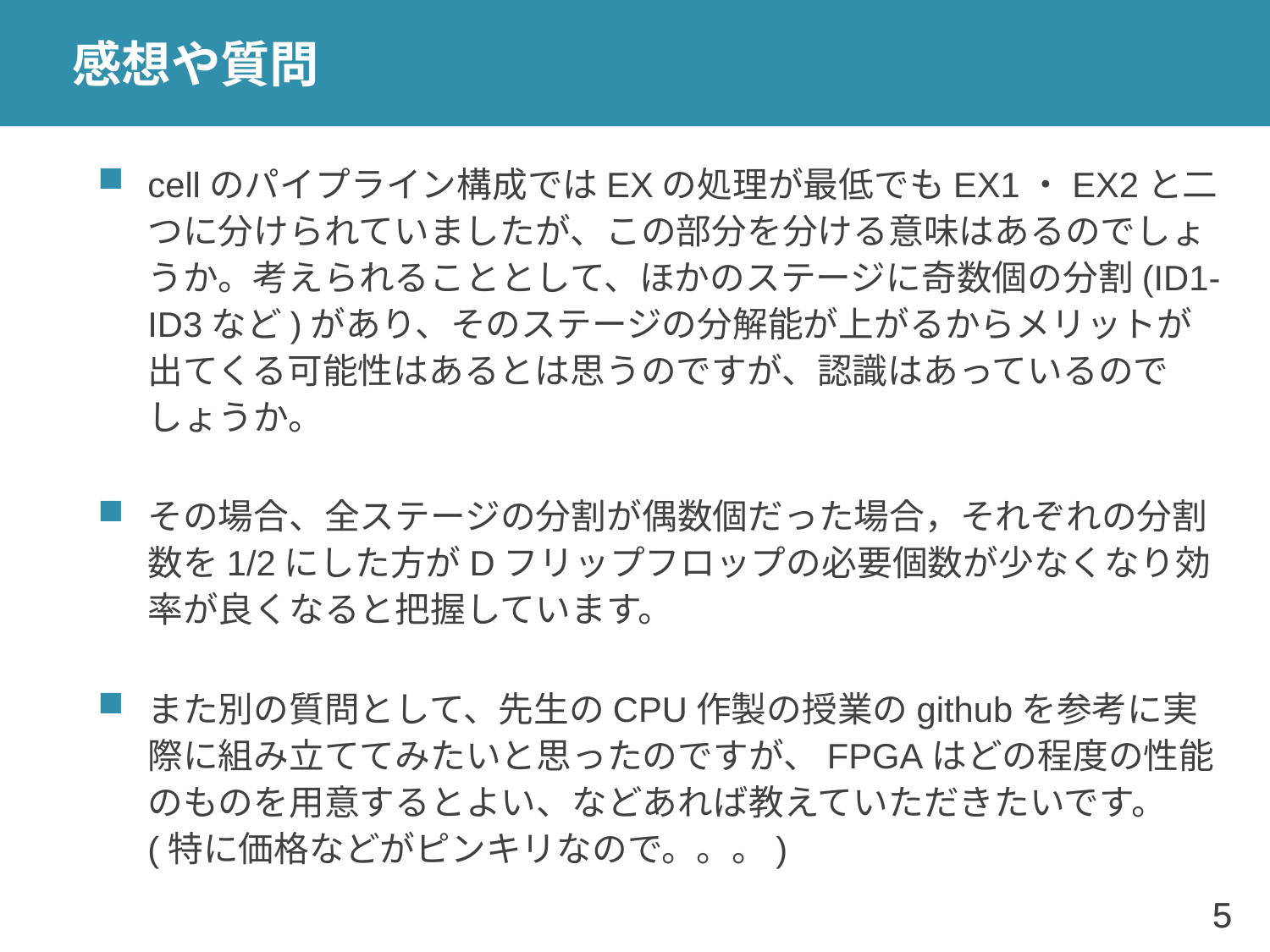

# 感想や質問
cellのパイプライン構成ではEXの処理が最低でもEX1・EX2と二つに分けられていましたが、この部分を分ける意味はあるのでしょうか。考えられることとして、ほかのステージに奇数個の分割(ID1-ID3など)があり、そのステージの分解能が上がるからメリットが出てくる可能性はあるとは思うのですが、認識はあっているのでしょうか。
その場合、全ステージの分割が偶数個だった場合，それぞれの分割数を1/2にした方がDフリップフロップの必要個数が少なくなり効率が良くなると把握しています。
また別の質問として、先生のCPU作製の授業のgithubを参考に実際に組み立ててみたいと思ったのですが、FPGAはどの程度の性能のものを用意するとよい、などあれば教えていただきたいです。(特に価格などがピンキリなので。。。)